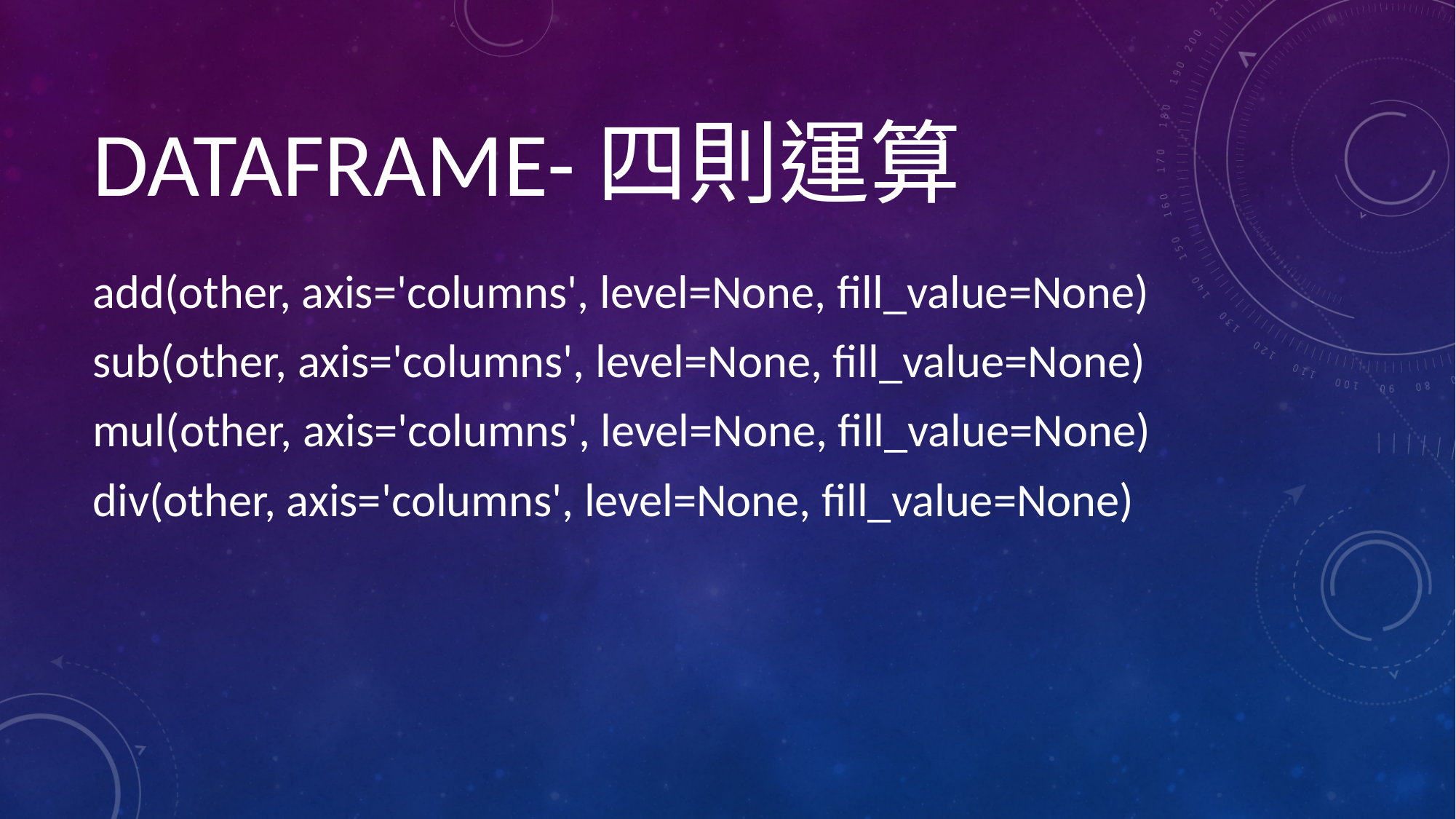

# Dataframe-四則運算
add(other, axis='columns', level=None, fill_value=None)
sub(other, axis='columns', level=None, fill_value=None)
mul(other, axis='columns', level=None, fill_value=None)
div(other, axis='columns', level=None, fill_value=None)